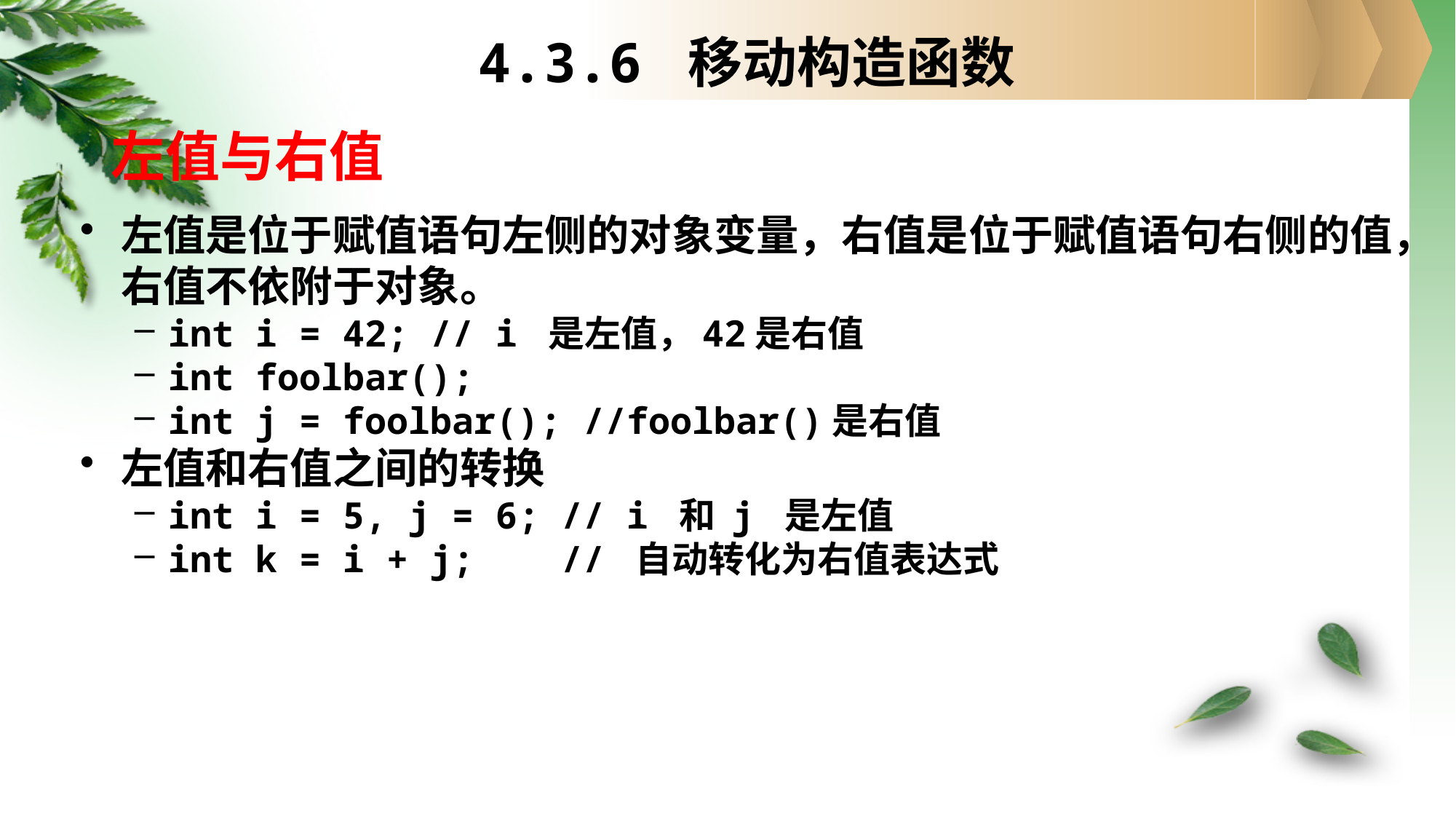

# 4.3.6 移动构造函数
左值与右值
左值是位于赋值语句左侧的对象变量，右值是位于赋值语句右侧的值，右值不依附于对象。
int i = 42; // i 是左值，42是右值
int foolbar();
int j = foolbar(); //foolbar()是右值
左值和右值之间的转换
int i = 5, j = 6; // i 和 j 是左值
int k = i + j;    // 自动转化为右值表达式